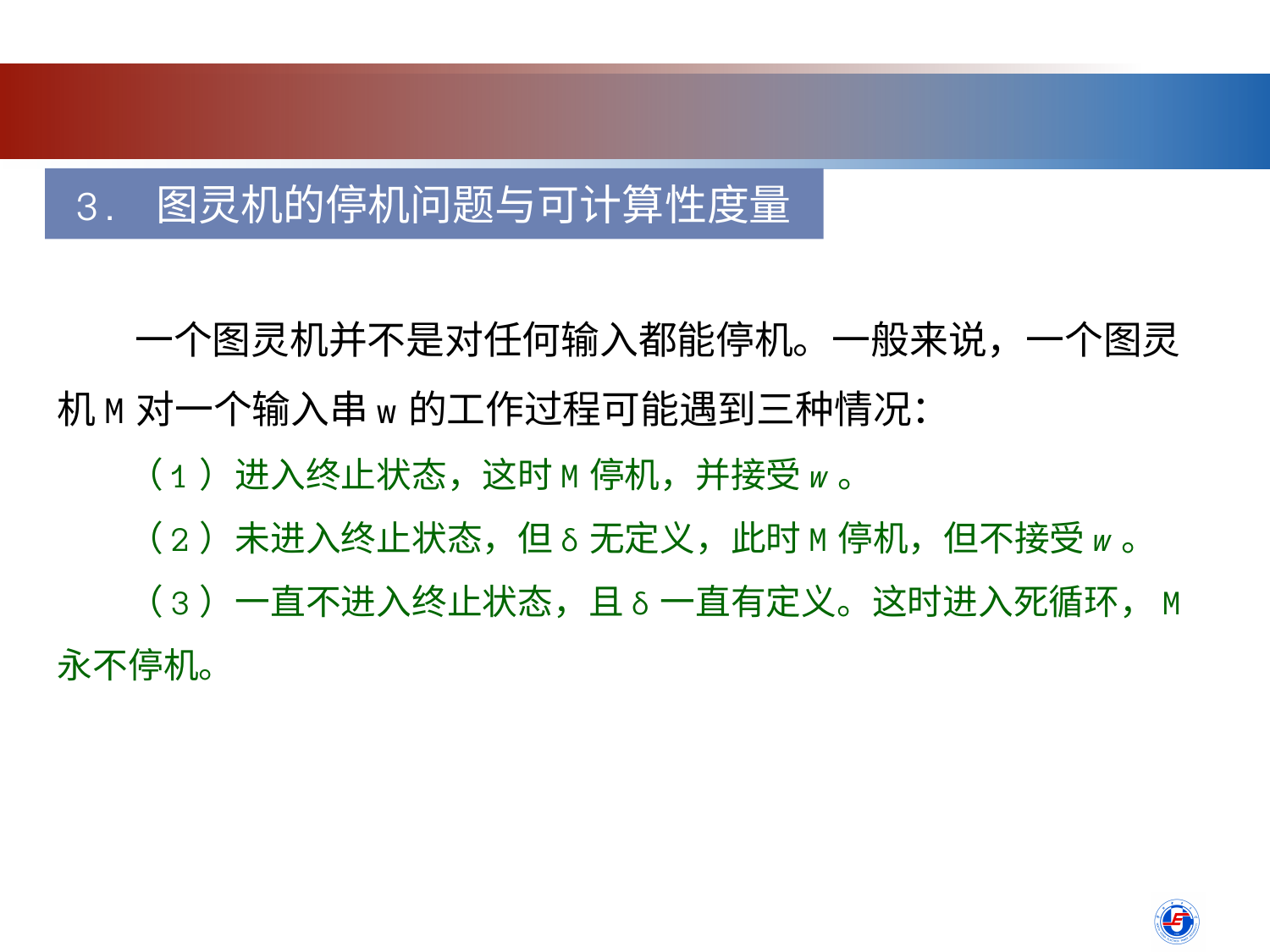

3. 图灵机的停机问题与可计算性度量
　　一个图灵机并不是对任何输入都能停机。一般来说，一个图灵机M对一个输入串w的工作过程可能遇到三种情况：
　　（1）进入终止状态，这时M停机，并接受w。
　　（2）未进入终止状态，但δ无定义，此时M停机，但不接受w。
　　（3）一直不进入终止状态，且δ一直有定义。这时进入死循环，M永不停机。